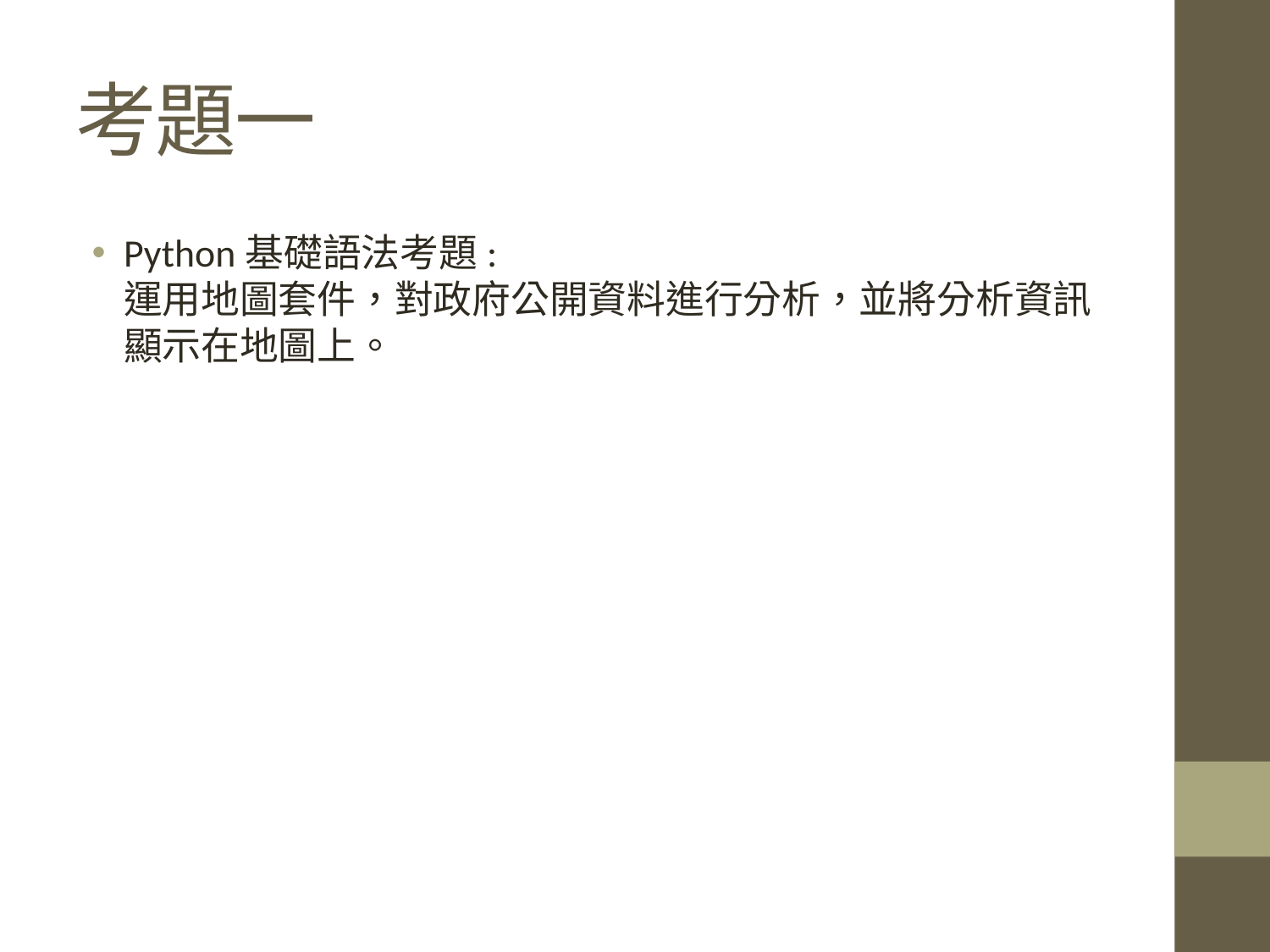

考題一
Python基礎語法考題:
運用地圖套件，對政府公開資料進行分析，並將分析資訊顯示在地圖上。